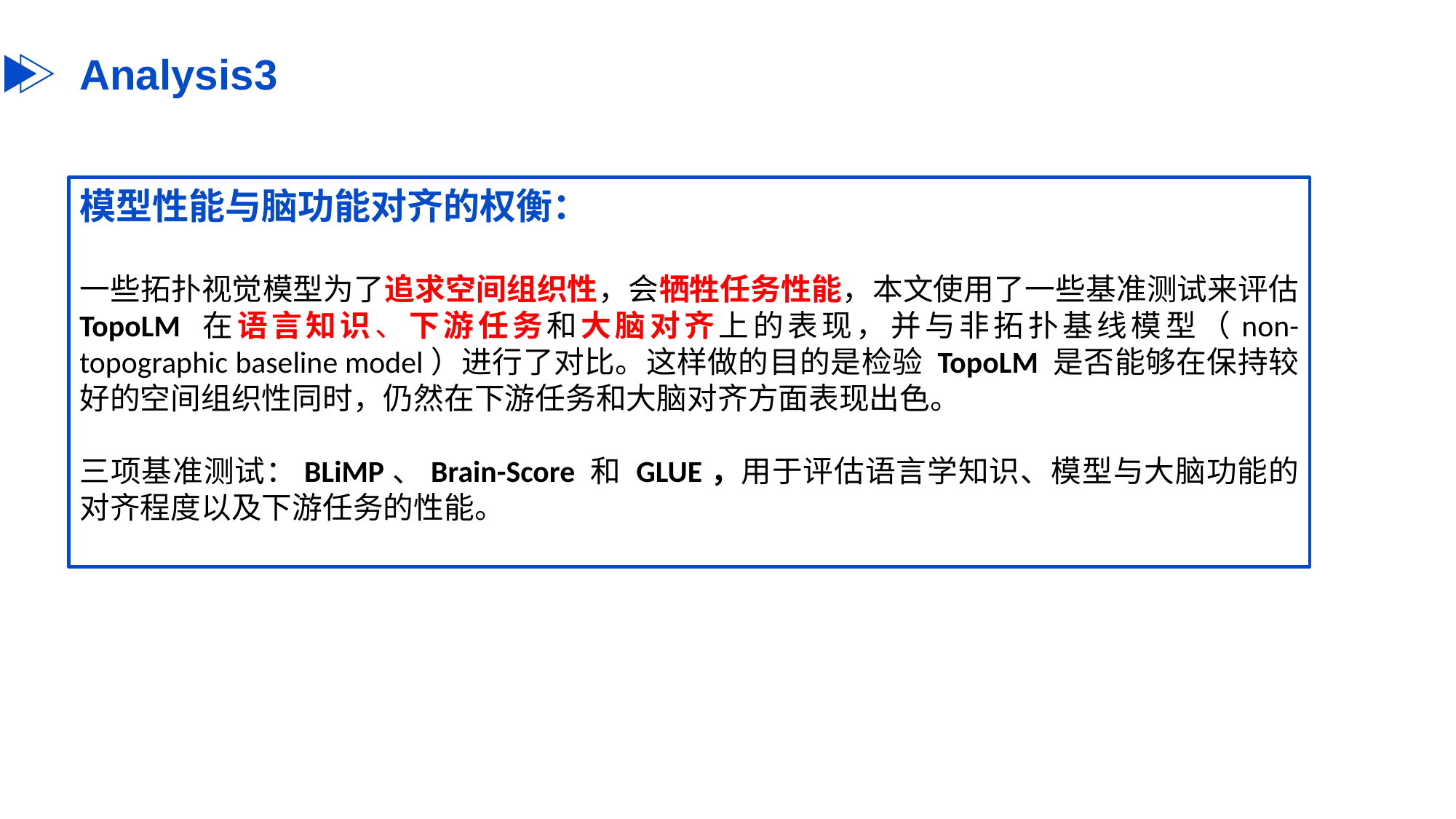

Analysis3

模型性能与脑功能对齐的权衡：

一些拓扑视觉模型为了追求空间组织性，会牺牲任务性能，本文使用了一些基准测试来评估 TopoLM 在语言知识、下游任务和大脑对齐上的表现，并与非拓扑基线模型（non-topographic baseline model）进行了对比。这样做的目的是检验 TopoLM 是否能够在保持较好的空间组织性同时，仍然在下游任务和大脑对齐方面表现出色。

三项基准测试：BLiMP、Brain-Score 和 GLUE，用于评估语言学知识、模型与大脑功能的对齐程度以及下游任务的性能。